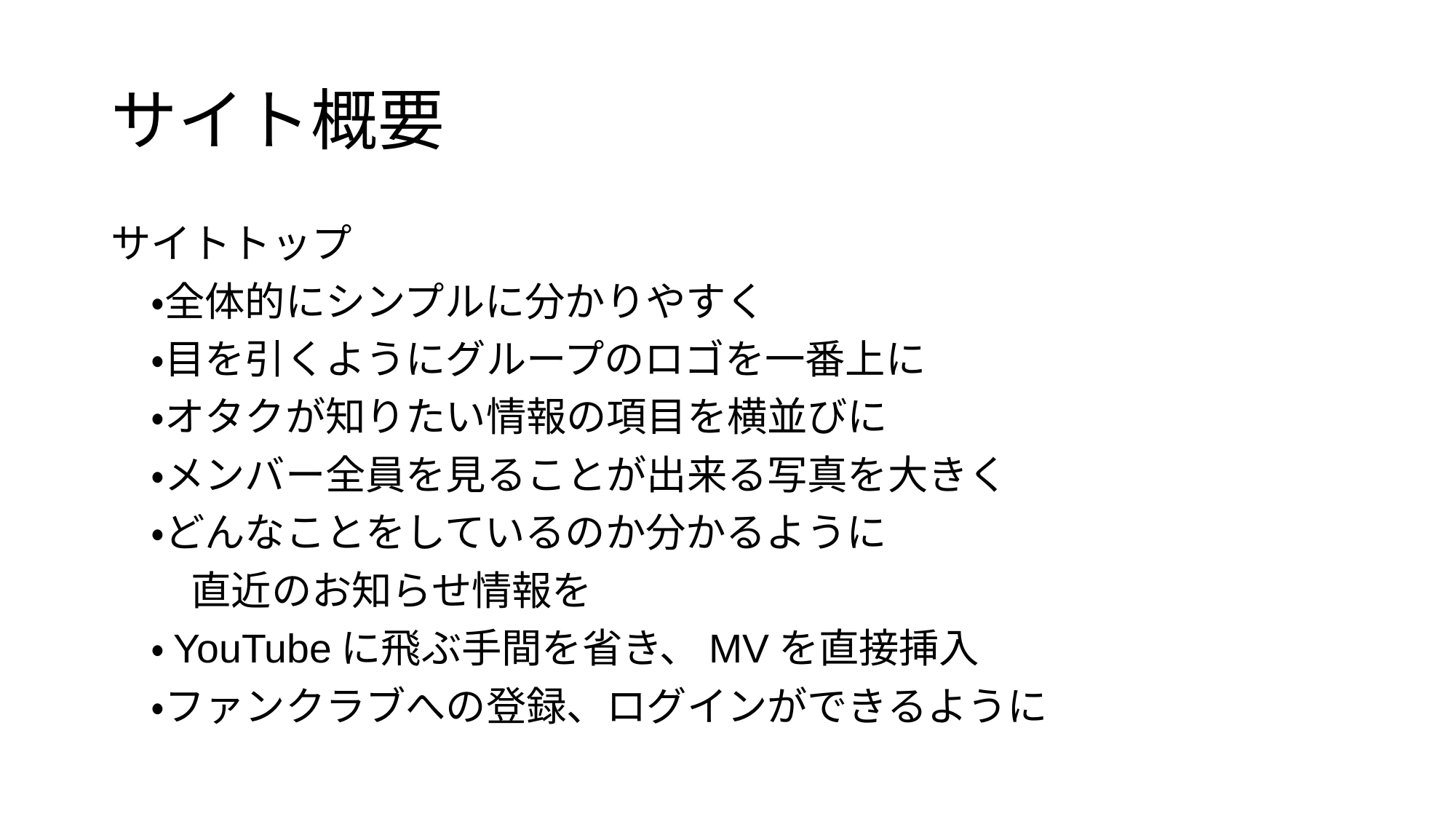

# サイト概要
サイトトップ
　・全体的にシンプルに分かりやすく
　・目を引くようにグループのロゴを一番上に
　・オタクが知りたい情報の項目を横並びに
　・メンバー全員を見ることが出来る写真を大きく
　・どんなことをしているのか分かるように
　　直近のお知らせ情報を
　・YouTubeに飛ぶ手間を省き、MVを直接挿入
　・ファンクラブへの登録、ログインができるように